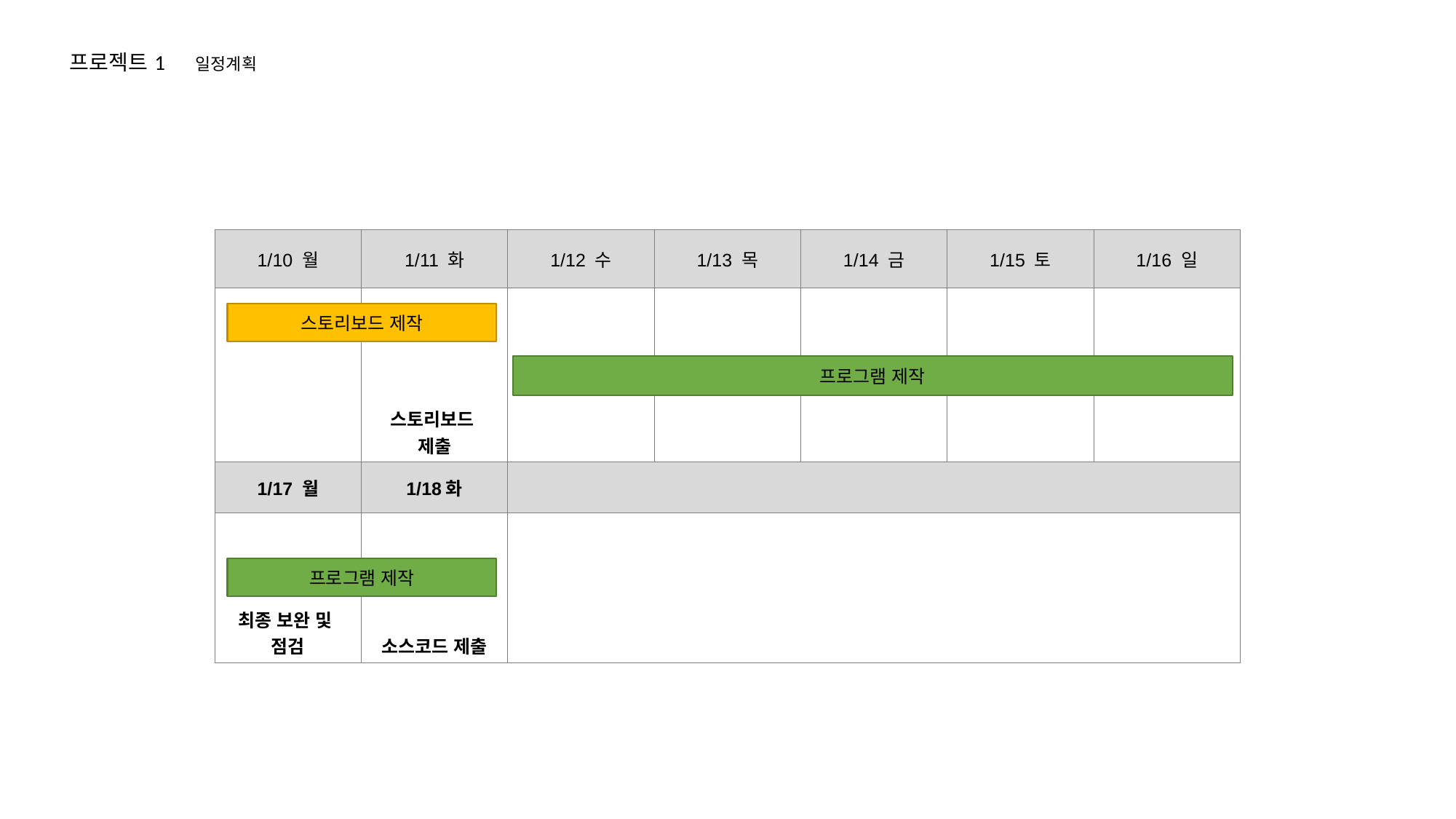

프로젝트1
일정계획
| 1/10 월 | 1/11 화 | 1/12 수 | 1/13 목 | 1/14 금 | 1/15 토 | 1/16 일 |
| --- | --- | --- | --- | --- | --- | --- |
|  | 스토리보드 제출 |  |  |  |  |  |
| 1/17 월 | 1/18화 |  |  |  |  |  |
| 최종 보완 및 점검 | 소스코드 제출 |  |  |  |  |  |
스토리보드 제작
프로그램 제작
프로그램 제작